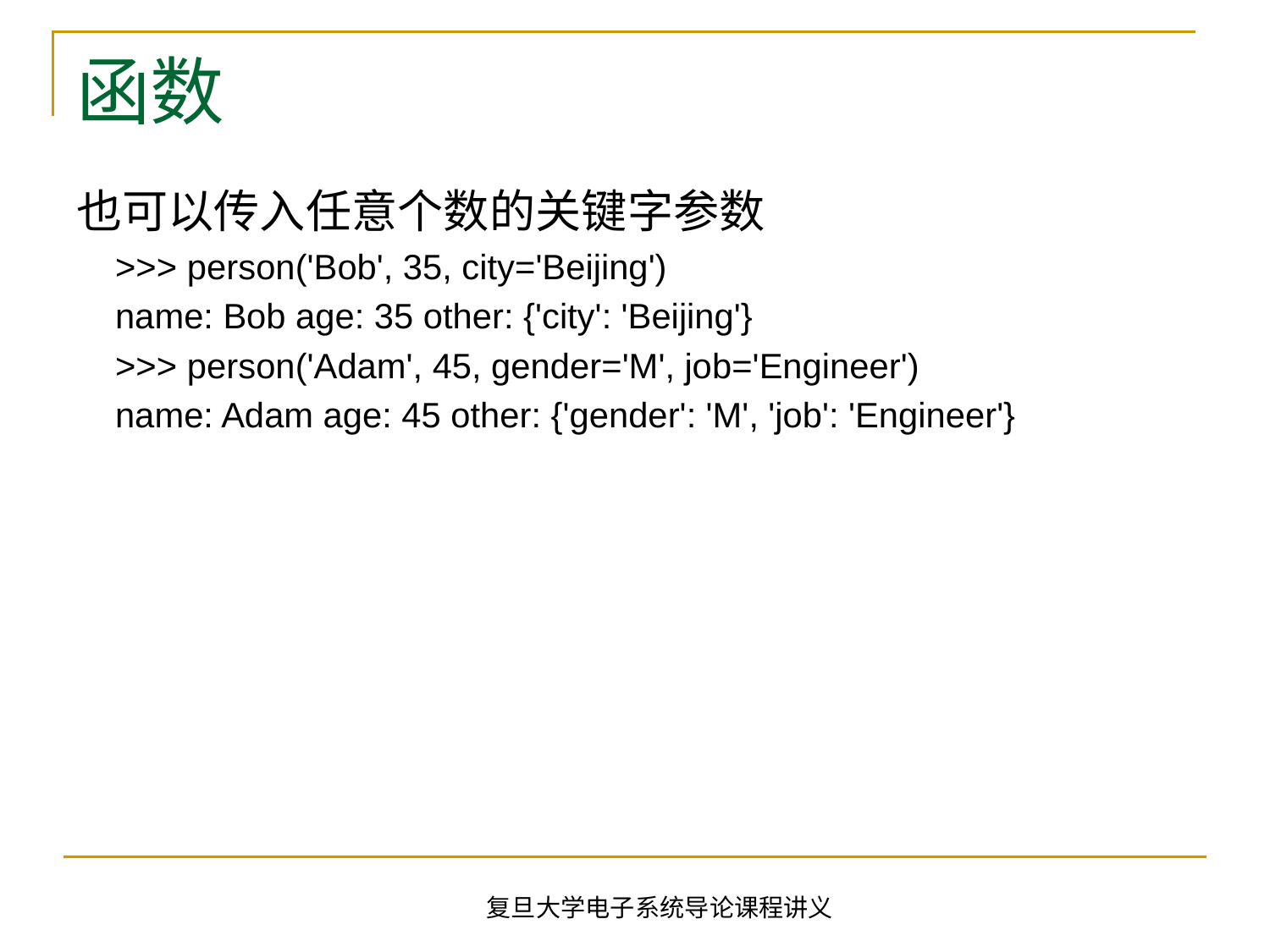

# 函数
也可以传入任意个数的关键字参数
    >>> person('Bob', 35, city='Beijing')
    name: Bob age: 35 other: {'city': 'Beijing'}
    >>> person('Adam', 45, gender='M', job='Engineer')
    name: Adam age: 45 other: {'gender': 'M', 'job': 'Engineer'}